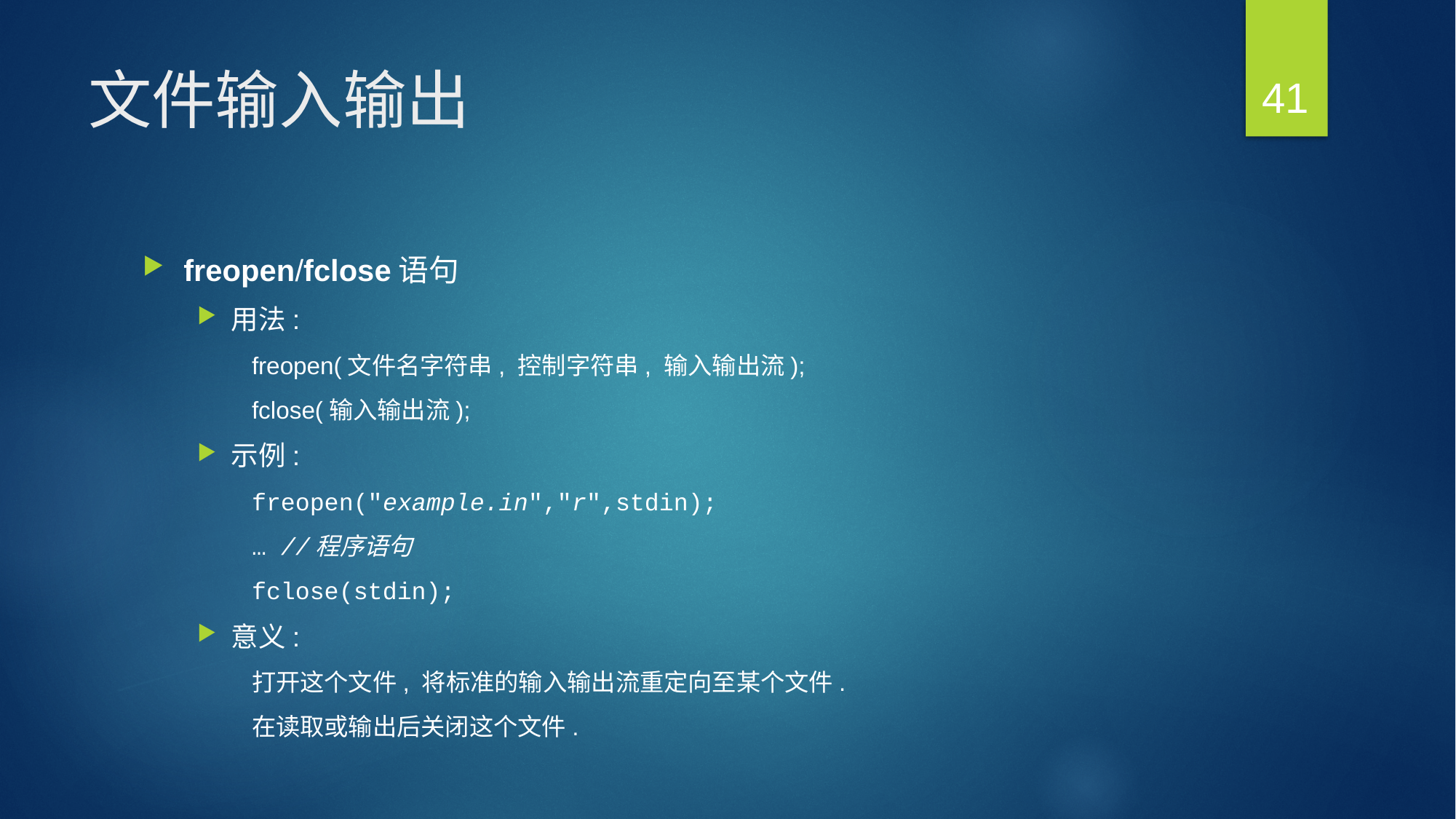

41
# 文件输入输出
freopen/fclose语句
用法:
freopen(文件名字符串, 控制字符串, 输入输出流);
fclose(输入输出流);
示例:
freopen("example.in","r",stdin);
… //程序语句
fclose(stdin);
意义:
打开这个文件, 将标准的输入输出流重定向至某个文件.
在读取或输出后关闭这个文件.